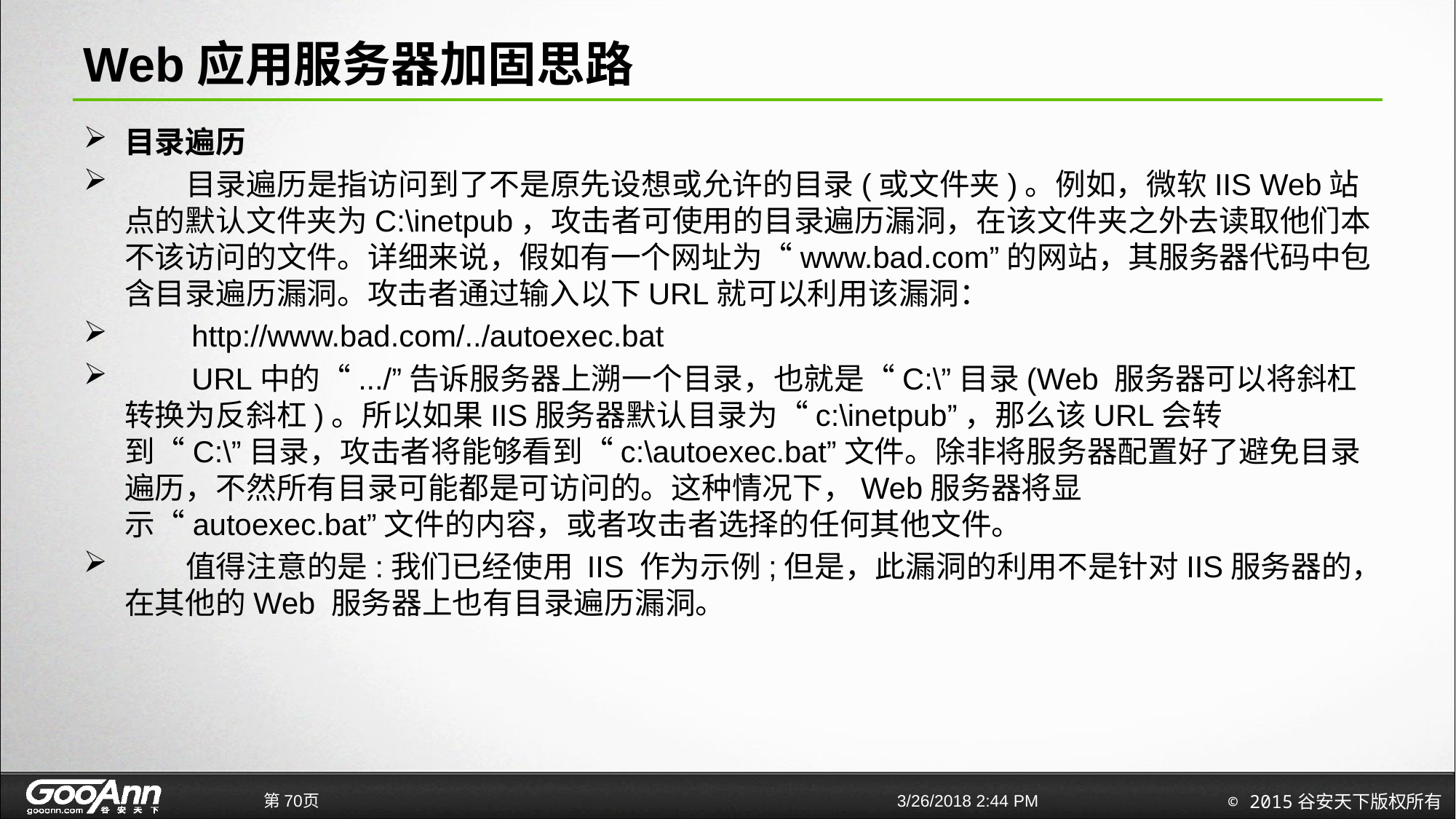

# Web应用服务器加固思路
目录遍历
        目录遍历是指访问到了不是原先设想或允许的目录(或文件夹)。例如，微软IIS Web站点的默认文件夹为C:\inetpub，攻击者可使用的目录遍历漏洞，在该文件夹之外去读取他们本不该访问的文件。详细来说，假如有一个网址为“www.bad.com”的网站，其服务器代码中包含目录遍历漏洞。攻击者通过输入以下URL就可以利用该漏洞：
        http://www.bad.com/../autoexec.bat
        URL中的“.../”告诉服务器上溯一个目录，也就是“C:\”目录(Web 服务器可以将斜杠转换为反斜杠)。所以如果IIS服务器默认目录为“c:\inetpub”，那么该URL会转到“C:\”目录，攻击者将能够看到“c:\autoexec.bat”文件。除非将服务器配置好了避免目录遍历，不然所有目录可能都是可访问的。这种情况下，Web服务器将显示“autoexec.bat”文件的内容，或者攻击者选择的任何其他文件。
        值得注意的是:我们已经使用 IIS 作为示例;但是，此漏洞的利用不是针对IIS服务器的，在其他的Web 服务器上也有目录遍历漏洞。